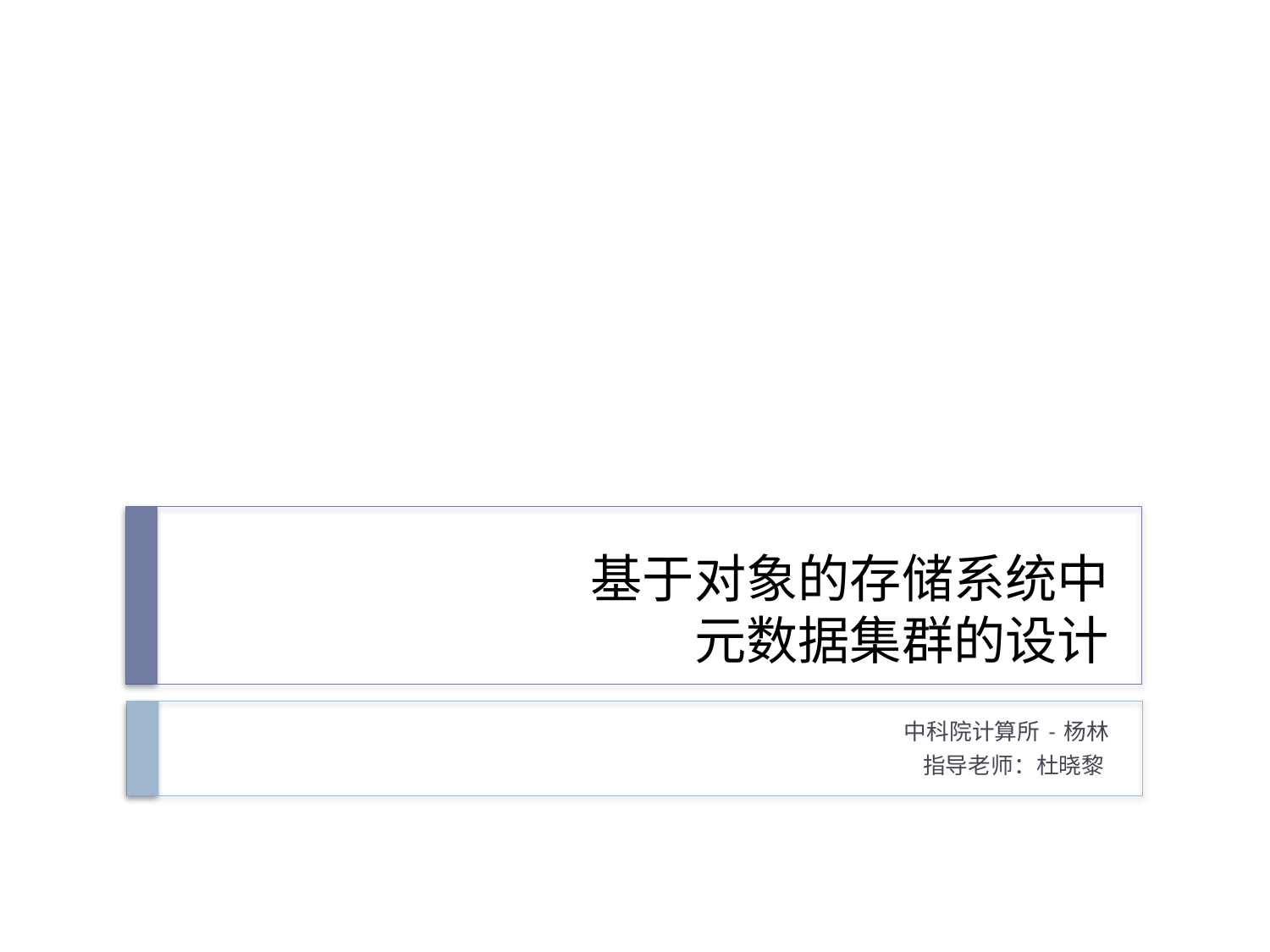

# 基于对象的存储系统中 元数据集群的设计
中科院计算所 - 杨林
指导老师：杜晓黎